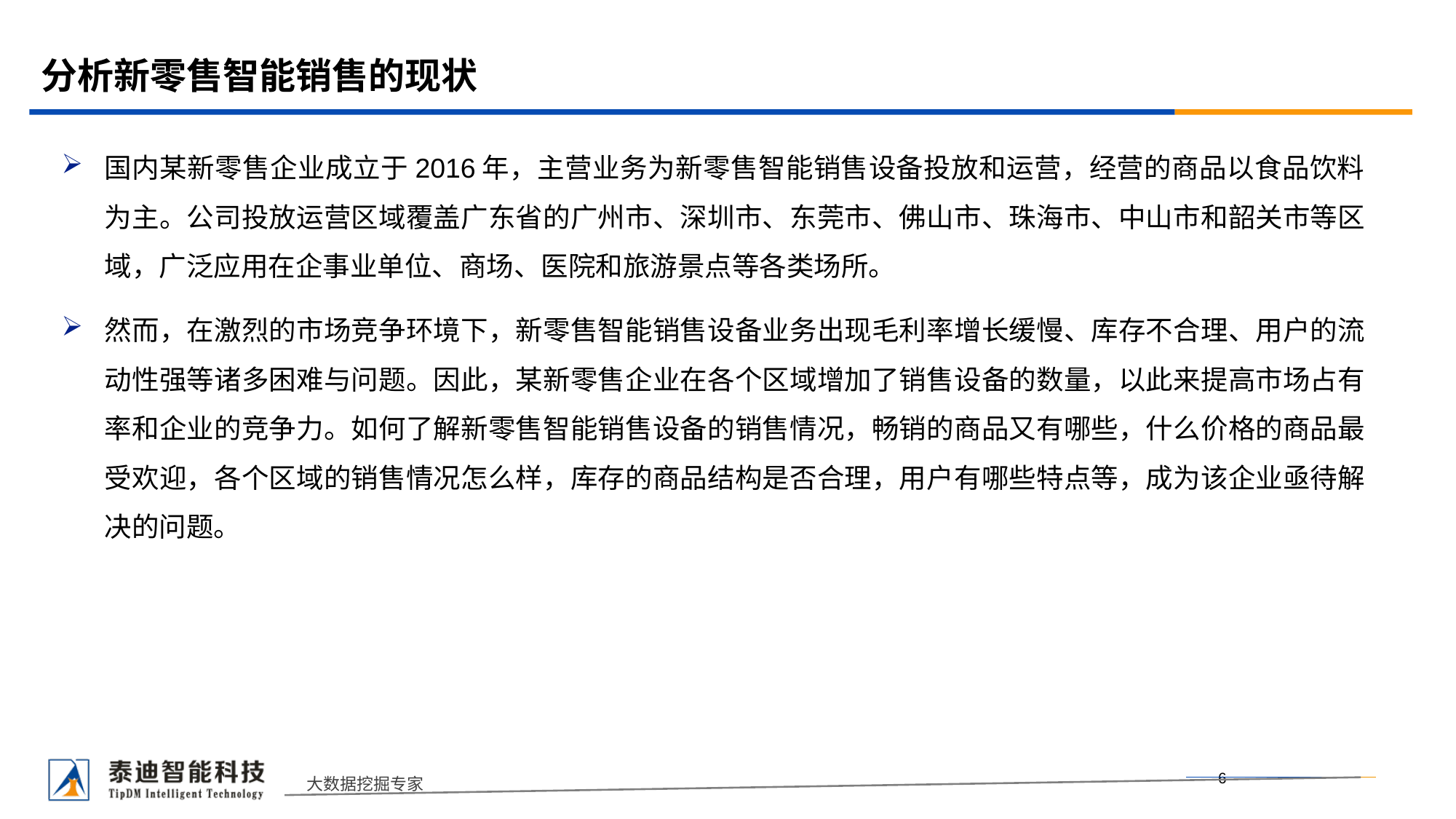

# 分析新零售智能销售的现状
国内某新零售企业成立于2016年，主营业务为新零售智能销售设备投放和运营，经营的商品以食品饮料为主。公司投放运营区域覆盖广东省的广州市、深圳市、东莞市、佛山市、珠海市、中山市和韶关市等区域，广泛应用在企事业单位、商场、医院和旅游景点等各类场所。
然而，在激烈的市场竞争环境下，新零售智能销售设备业务出现毛利率增长缓慢、库存不合理、用户的流动性强等诸多困难与问题。因此，某新零售企业在各个区域增加了销售设备的数量，以此来提高市场占有率和企业的竞争力。如何了解新零售智能销售设备的销售情况，畅销的商品又有哪些，什么价格的商品最受欢迎，各个区域的销售情况怎么样，库存的商品结构是否合理，用户有哪些特点等，成为该企业亟待解决的问题。